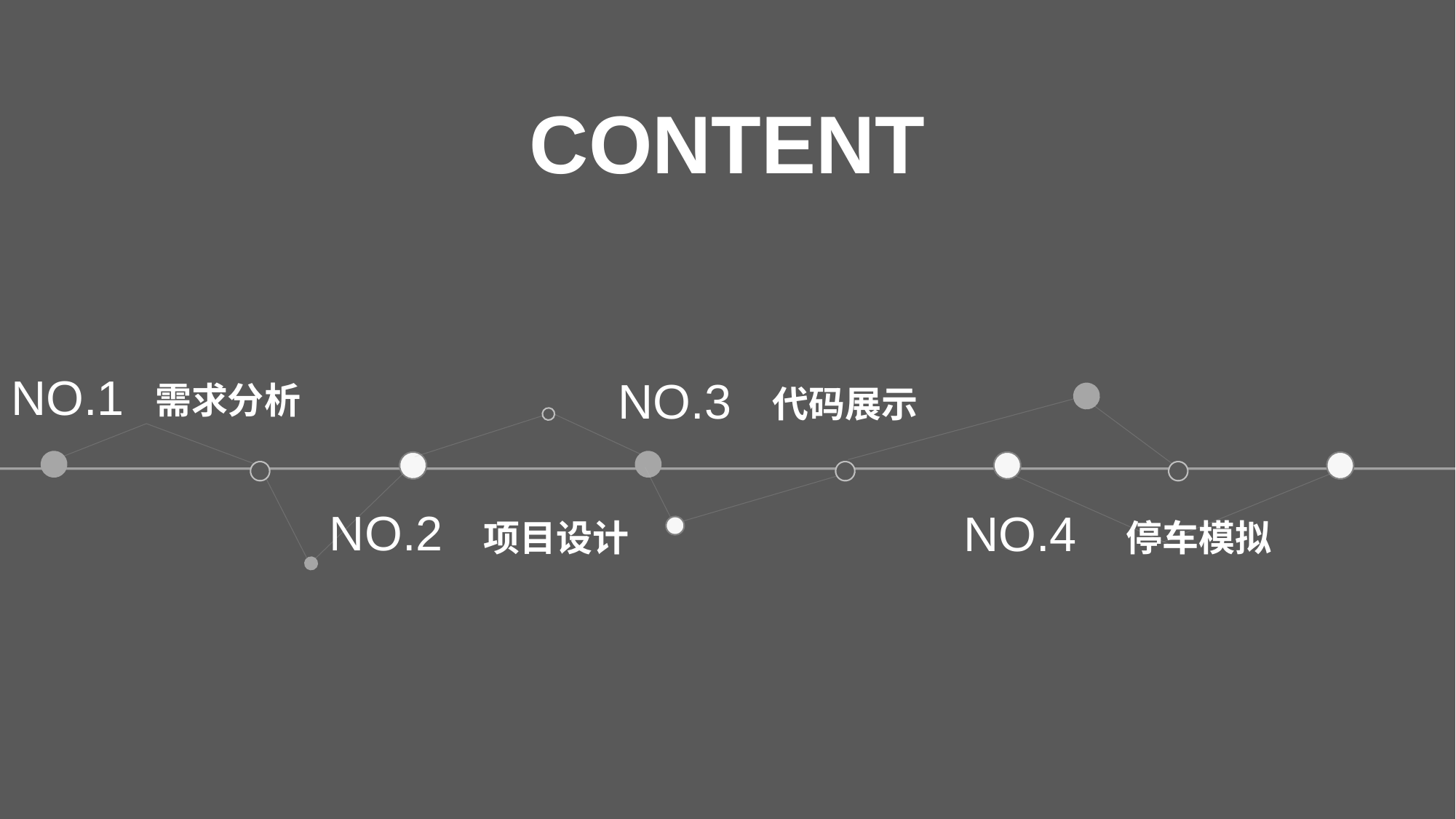

CONTENT
NO.1
NO.3
需求分析
代码展示

NO.2
NO.4
项目设计
停车模拟